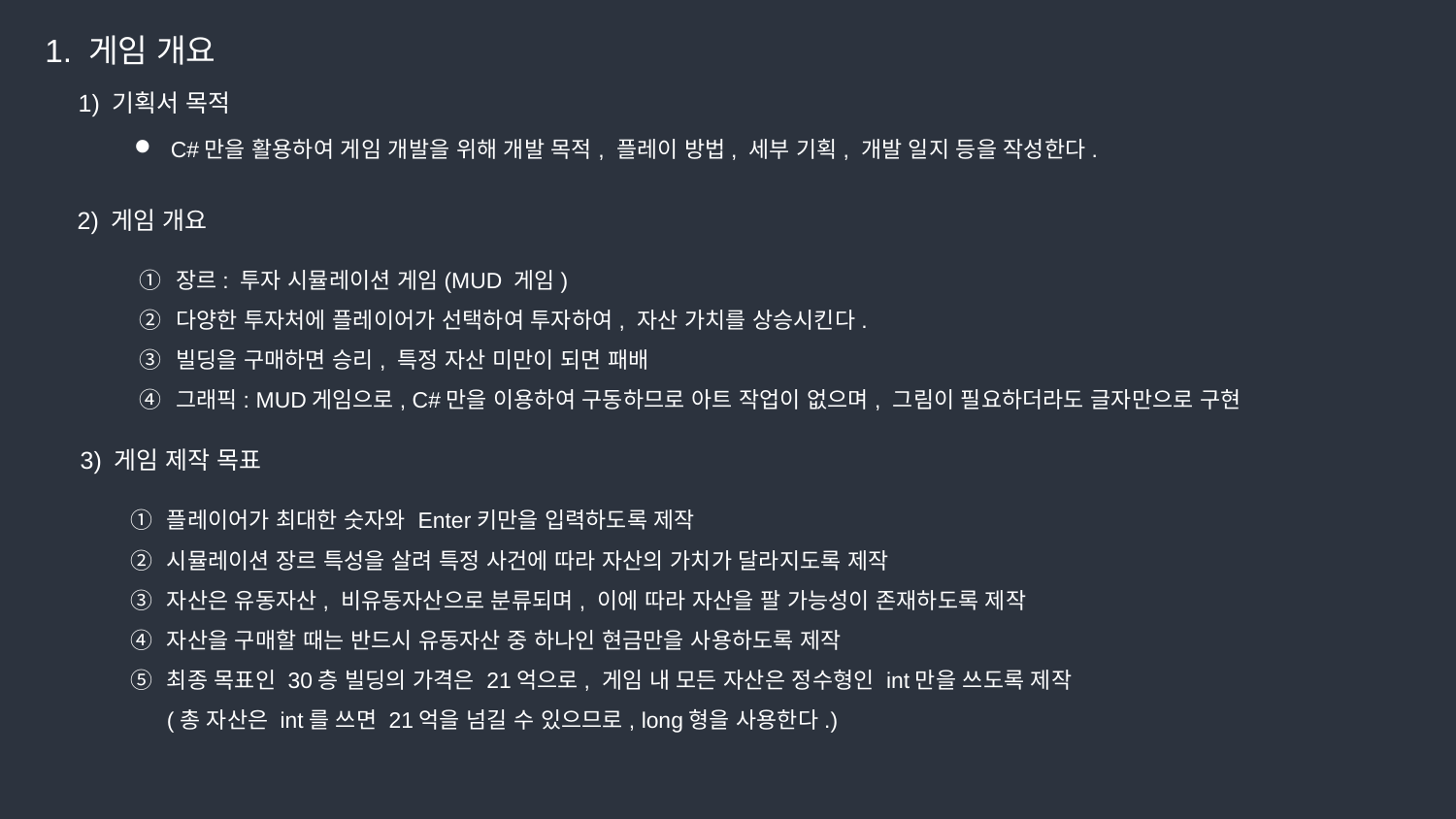

1. 게임 개요
1) 기획서 목적
C#만을 활용하여 게임 개발을 위해 개발 목적, 플레이 방법, 세부 기획, 개발 일지 등을 작성한다.
2) 게임 개요
장르: 투자 시뮬레이션 게임(MUD 게임)
다양한 투자처에 플레이어가 선택하여 투자하여, 자산 가치를 상승시킨다.
빌딩을 구매하면 승리, 특정 자산 미만이 되면 패배
그래픽: MUD게임으로, C#만을 이용하여 구동하므로 아트 작업이 없으며, 그림이 필요하더라도 글자만으로 구현
3) 게임 제작 목표
플레이어가 최대한 숫자와 Enter키만을 입력하도록 제작
시뮬레이션 장르 특성을 살려 특정 사건에 따라 자산의 가치가 달라지도록 제작
자산은 유동자산, 비유동자산으로 분류되며, 이에 따라 자산을 팔 가능성이 존재하도록 제작
자산을 구매할 때는 반드시 유동자산 중 하나인 현금만을 사용하도록 제작
최종 목표인 30층 빌딩의 가격은 21억으로, 게임 내 모든 자산은 정수형인 int만을 쓰도록 제작
(총 자산은 int를 쓰면 21억을 넘길 수 있으므로, long형을 사용한다.)